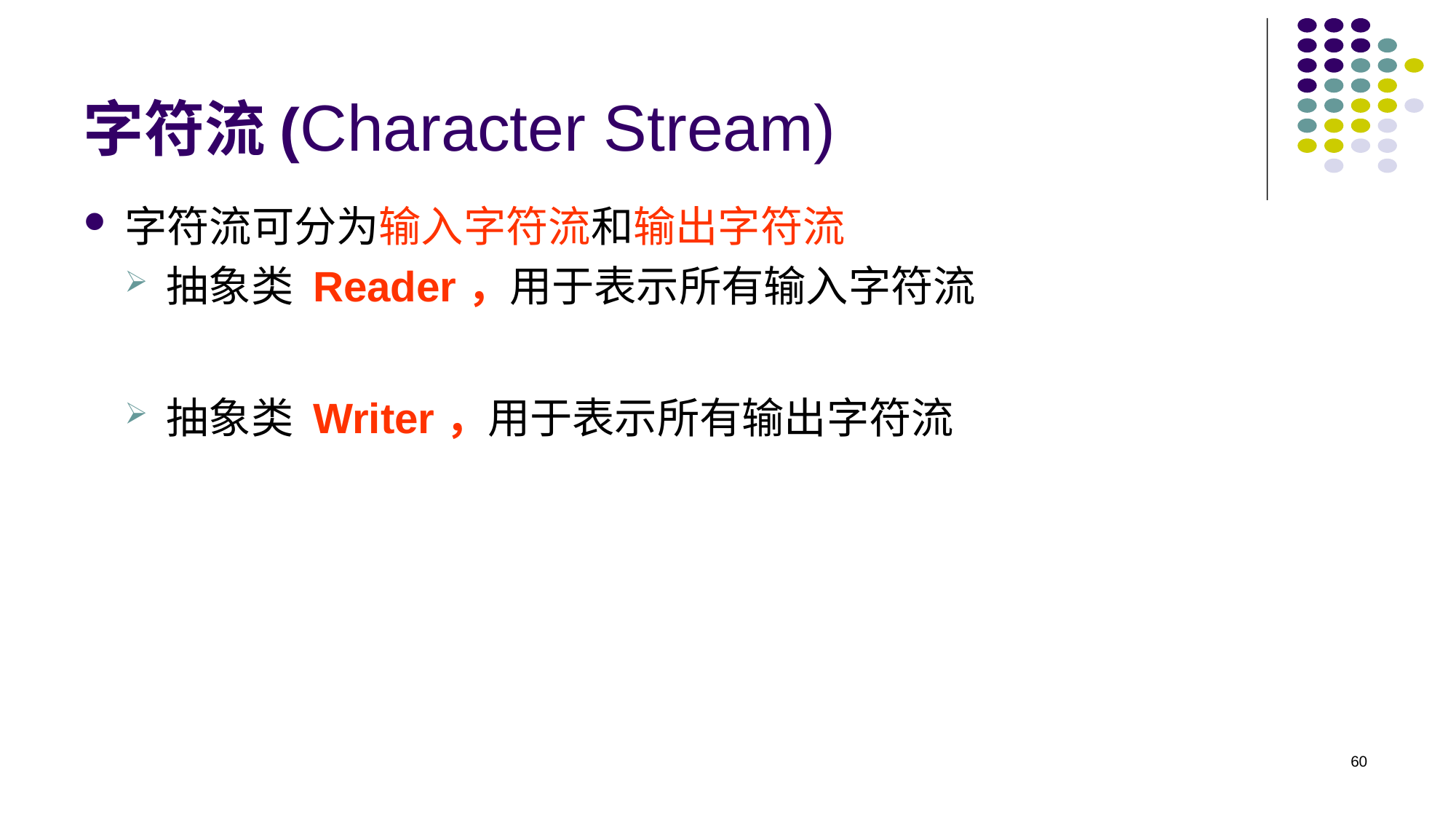

# 字符流(Character Stream)
字符流可分为输入字符流和输出字符流
抽象类 Reader，用于表示所有输入字符流

抽象类 Writer，用于表示所有输出字符流

60